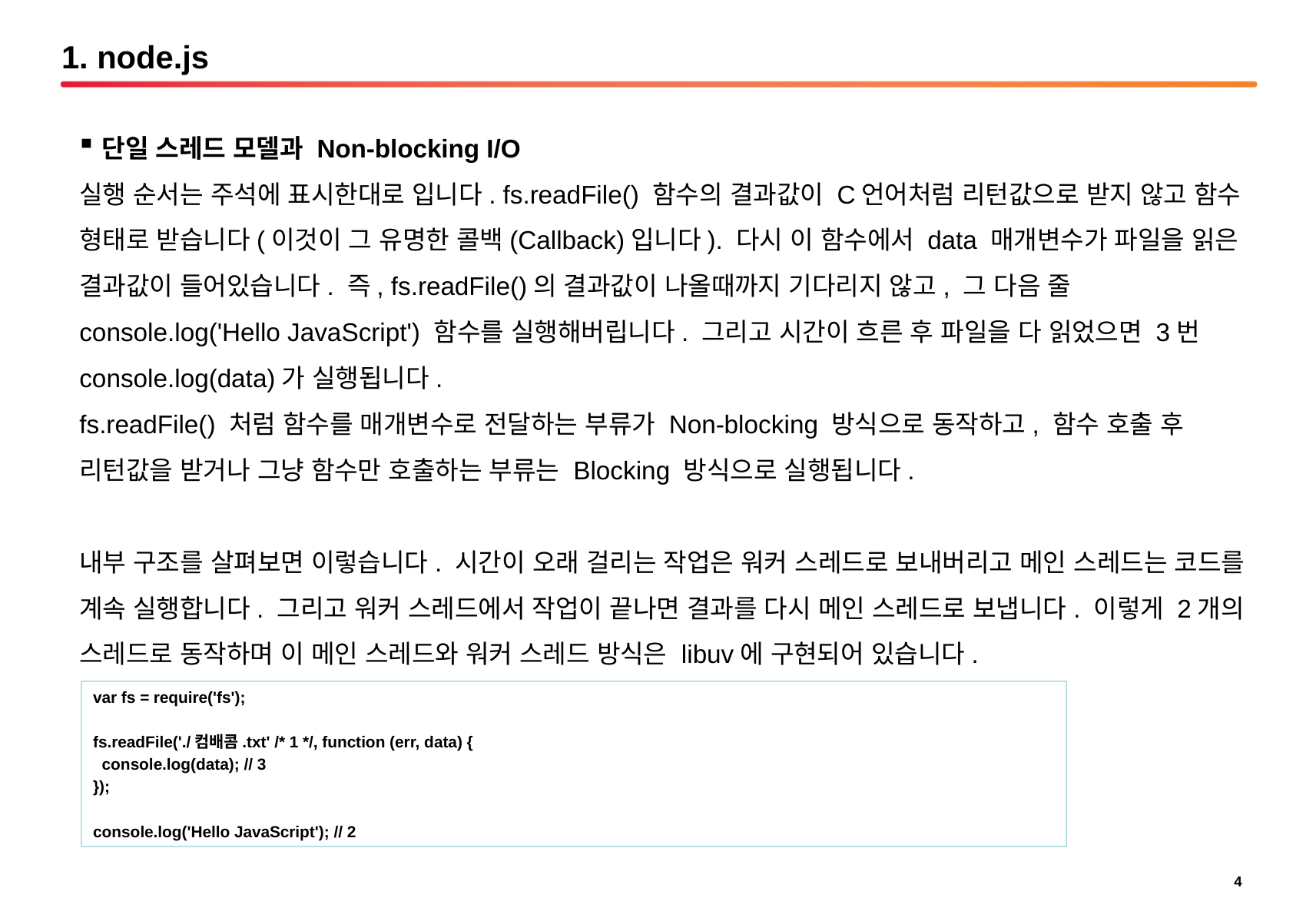

# 1. node.js
단일 스레드 모델과 Non-blocking I/O
실행 순서는 주석에 표시한대로 입니다. fs.readFile() 함수의 결과값이 C언어처럼 리턴값으로 받지 않고 함수 형태로 받습니다(이것이 그 유명한 콜백(Callback)입니다). 다시 이 함수에서 data 매개변수가 파일을 읽은 결과값이 들어있습니다. 즉, fs.readFile()의 결과값이 나올때까지 기다리지 않고, 그 다음 줄 console.log('Hello JavaScript') 함수를 실행해버립니다. 그리고 시간이 흐른 후 파일을 다 읽었으면 3번 console.log(data)가 실행됩니다.
fs.readFile() 처럼 함수를 매개변수로 전달하는 부류가 Non-blocking 방식으로 동작하고, 함수 호출 후 리턴값을 받거나 그냥 함수만 호출하는 부류는 Blocking 방식으로 실행됩니다.

내부 구조를 살펴보면 이렇습니다. 시간이 오래 걸리는 작업은 워커 스레드로 보내버리고 메인 스레드는 코드를 계속 실행합니다. 그리고 워커 스레드에서 작업이 끝나면 결과를 다시 메인 스레드로 보냅니다. 이렇게 2개의 스레드로 동작하며 이 메인 스레드와 워커 스레드 방식은 libuv에 구현되어 있습니다.
var fs = require('fs');

fs.readFile('./컴배콤.txt' /* 1 */, function (err, data) {
  console.log(data); // 3
});

console.log('Hello JavaScript'); // 2